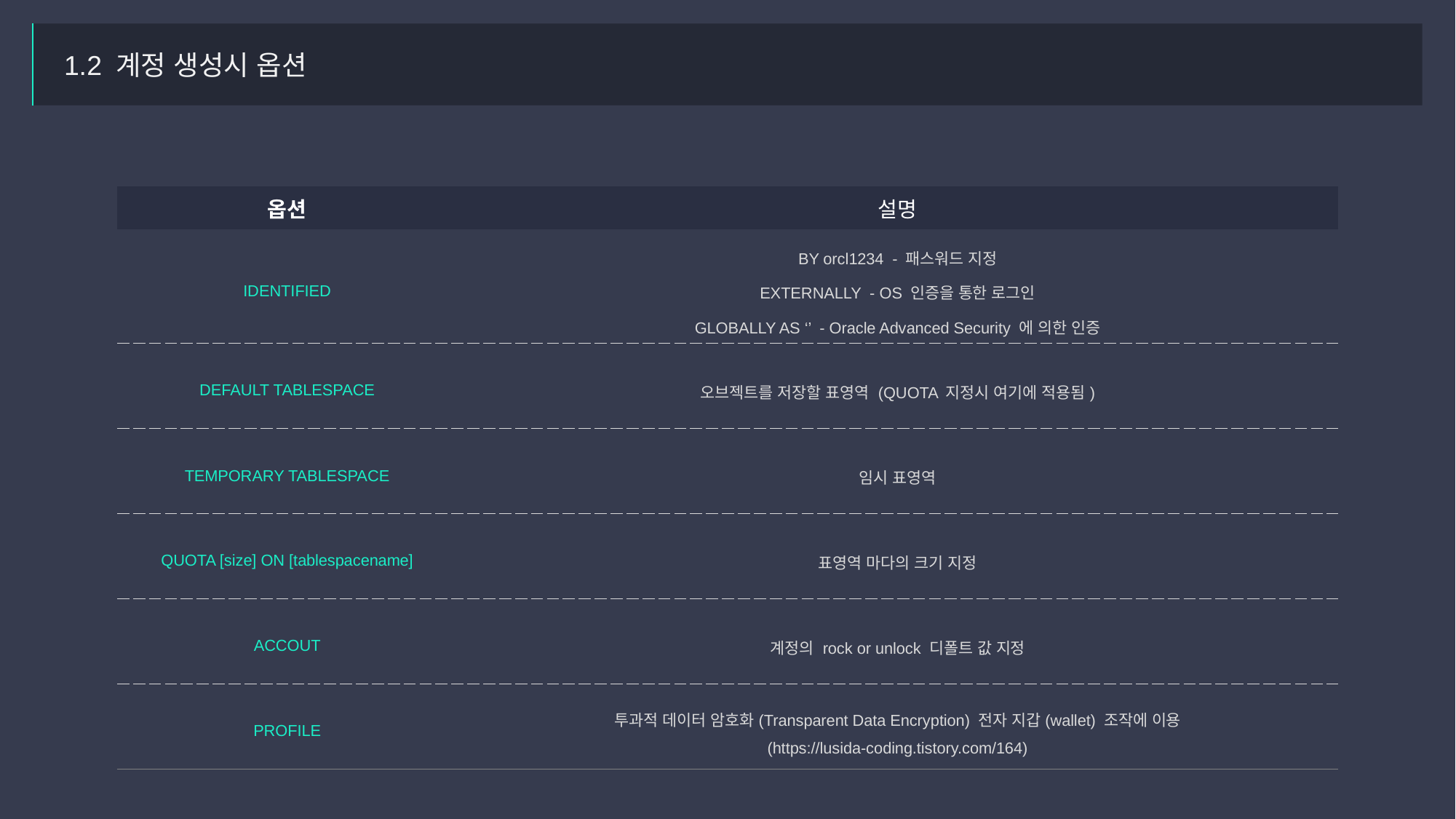

1.2 계정 생성시 옵션
| 옵션 | 설명 |
| --- | --- |
| IDENTIFIED | BY orcl1234 - 패스워드 지정 EXTERNALLY - OS 인증을 통한 로그인 GLOBALLY AS ‘’ - Oracle Advanced Security 에 의한 인증 |
| DEFAULT TABLESPACE | 오브젝트를 저장할 표영역 (QUOTA 지정시 여기에 적용됨) |
| TEMPORARY TABLESPACE | 임시 표영역 |
| QUOTA [size] ON [tablespacename] | 표영역 마다의 크기 지정 |
| ACCOUT | 계정의 rock or unlock 디폴트 값 지정 |
| PROFILE | 투과적 데이터 암호화(Transparent Data Encryption) 전자 지갑(wallet) 조작에 이용 (https://lusida-coding.tistory.com/164) |